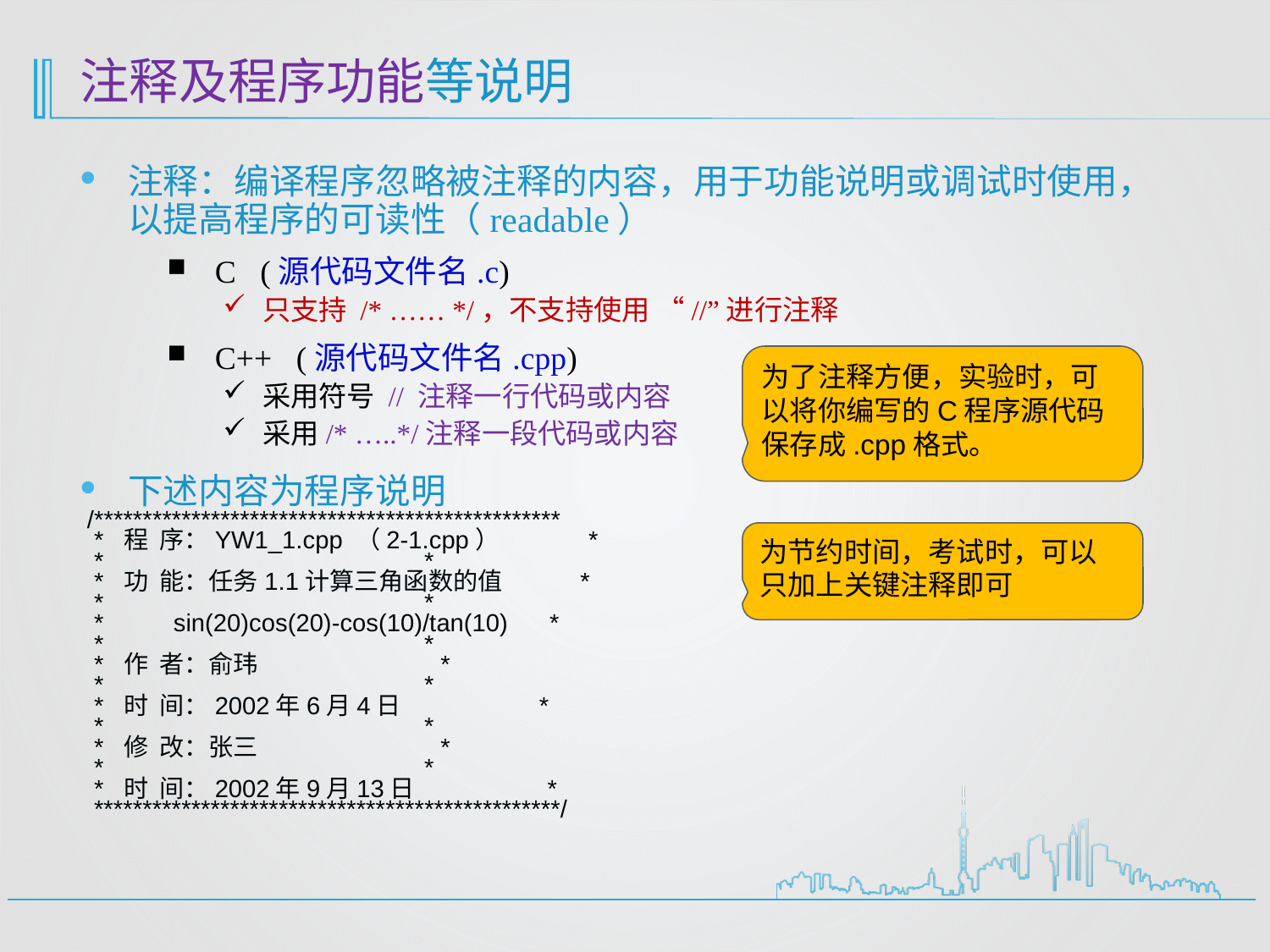

# 注释及程序功能等说明
注释：编译程序忽略被注释的内容，用于功能说明或调试时使用，以提高程序的可读性（readable）
C   (源代码文件名.c)
只支持 /* …… */，不支持使用 “//”进行注释
C++   (源代码文件名.cpp)
采用符号 // 注释一行代码或内容
采用/* …..*/注释一段代码或内容
下述内容为程序说明
 /************************************************
  *  程  序：YW1_1.cpp （2-1.cpp）               *
  *                                              *
  *  功  能：任务1.1计算三角函数的值             *
  *                                              *
  *          sin(20)cos(20)-cos(10)/tan(10)      *
  *                                              *
  *  作  者：俞玮                                *
  *                                              *
  *  时  间：2002年6月4日                        *
  *                                              *
  *  修  改：张三                                *
  *                                              *
  *  时  间：2002年9月13日                       *
  ************************************************/

为了注释方便，实验时，可以将你编写的C程序源代码保存成.cpp格式。
为节约时间，考试时，可以只加上关键注释即可